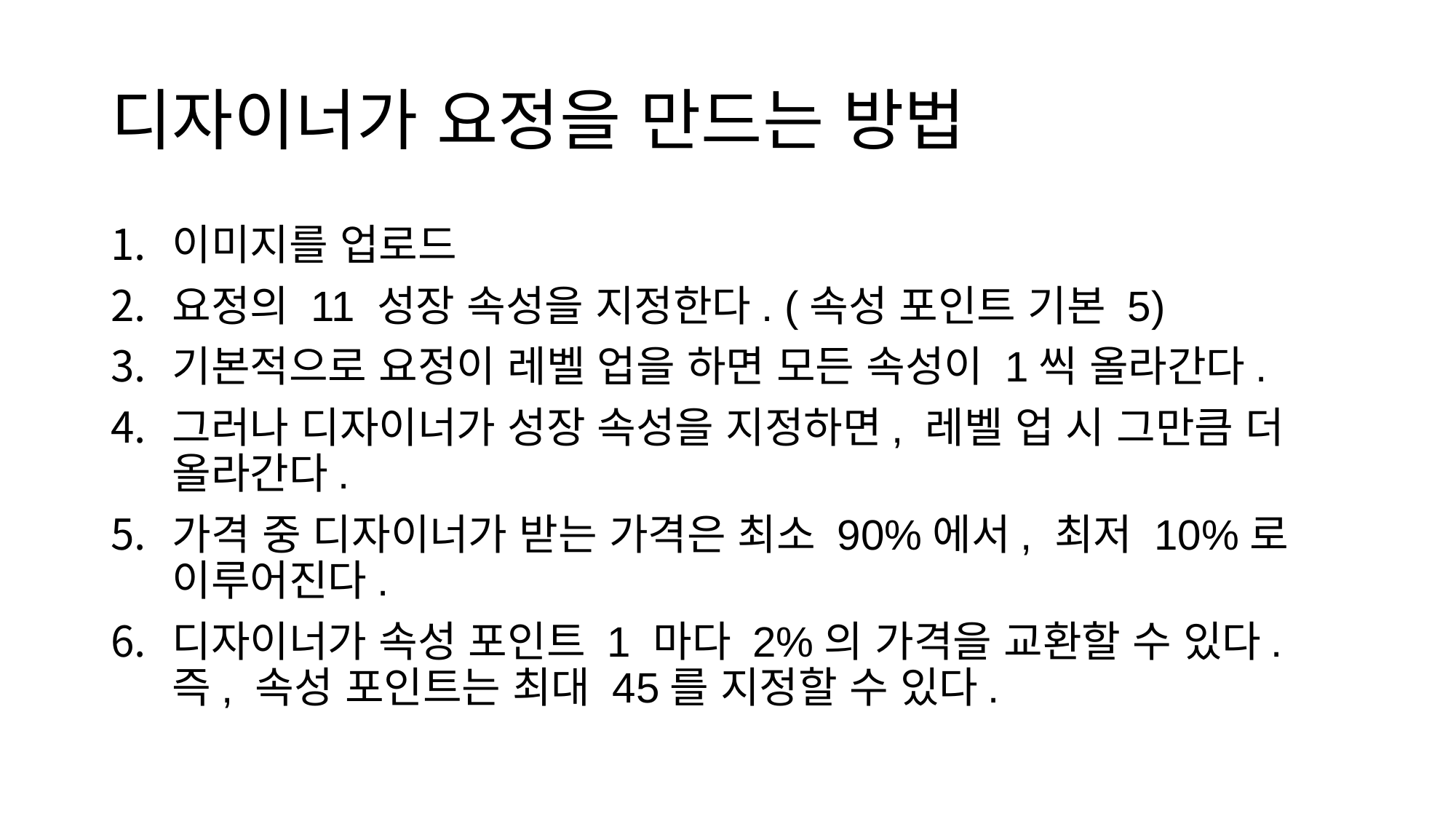

# 디자이너가 요정을 만드는 방법
이미지를 업로드
요정의 11 성장 속성을 지정한다. (속성 포인트 기본 5)
기본적으로 요정이 레벨 업을 하면 모든 속성이 1씩 올라간다.
그러나 디자이너가 성장 속성을 지정하면, 레벨 업 시 그만큼 더 올라간다.
가격 중 디자이너가 받는 가격은 최소 90%에서, 최저 10%로 이루어진다.
디자이너가 속성 포인트 1 마다 2%의 가격을 교환할 수 있다. 즉, 속성 포인트는 최대 45를 지정할 수 있다.